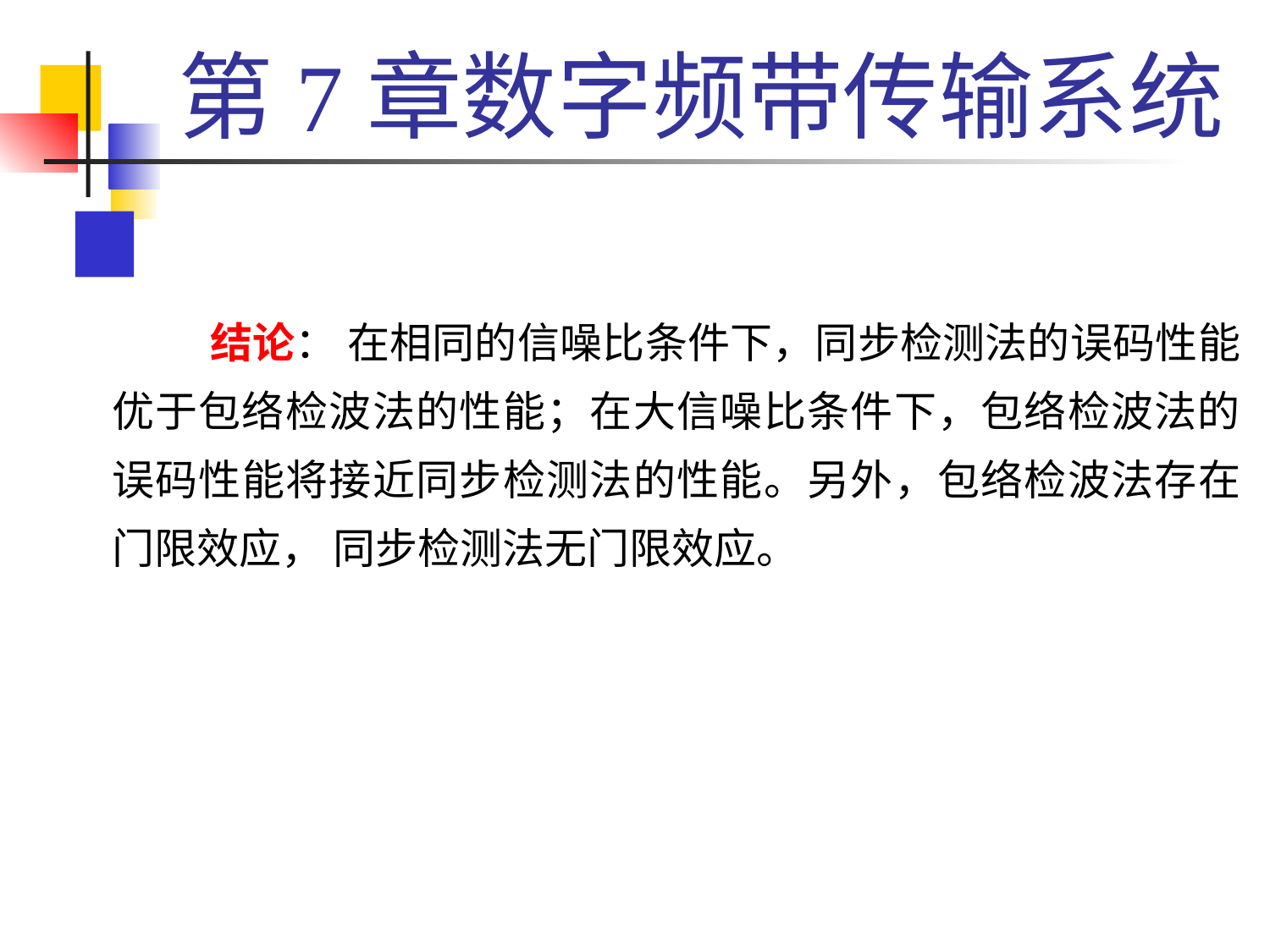

# 第7章数字频带传输系统
         结论： 在相同的信噪比条件下，同步检测法的误码性能优于包络检波法的性能；在大信噪比条件下，包络检波法的误码性能将接近同步检测法的性能。另外，包络检波法存在门限效应， 同步检测法无门限效应。